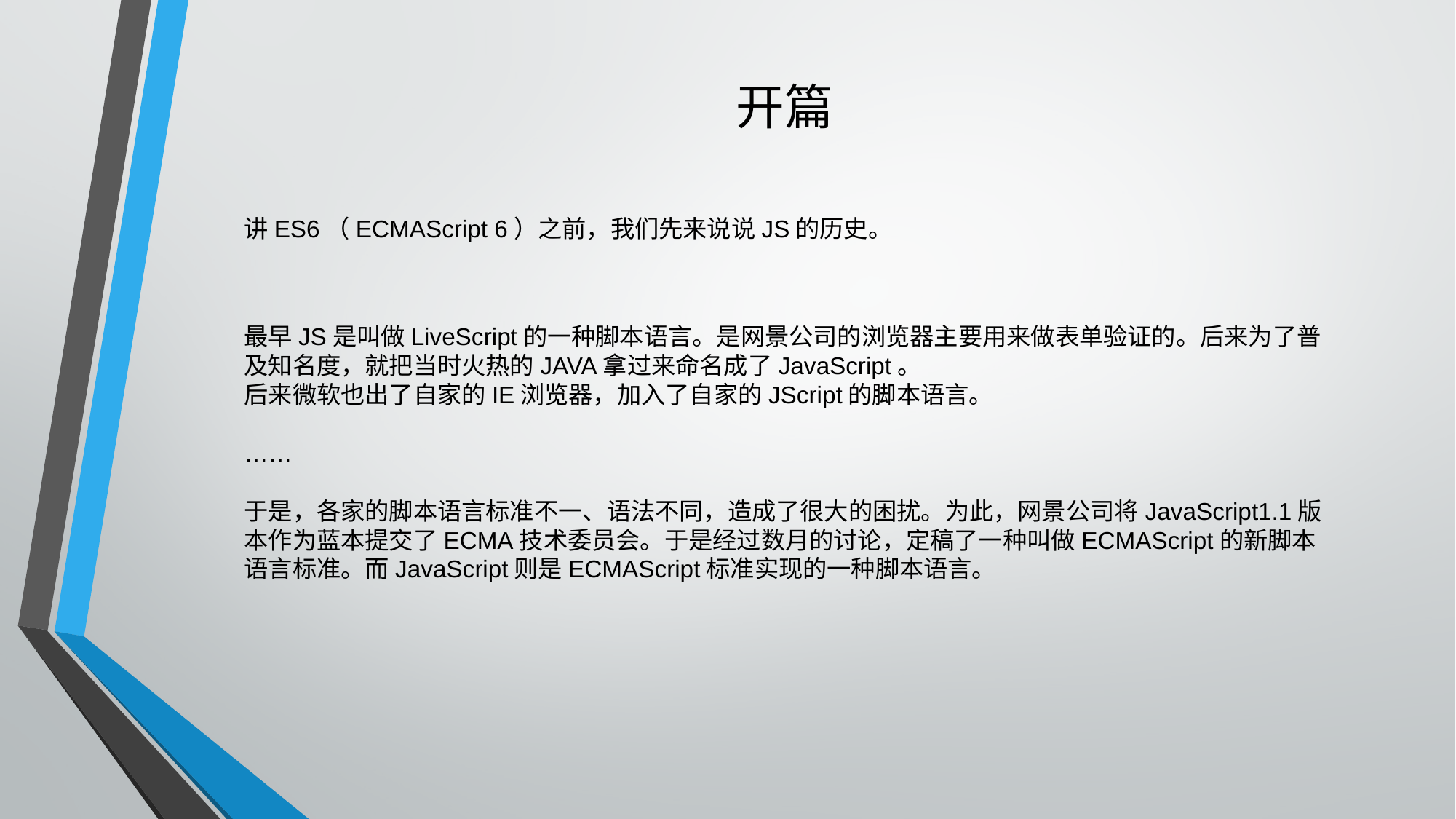

开篇
讲ES6（ECMAScript 6）之前，我们先来说说JS的历史。
最早JS是叫做LiveScript的一种脚本语言。是网景公司的浏览器主要用来做表单验证的。后来为了普及知名度，就把当时火热的JAVA拿过来命名成了JavaScript。
后来微软也出了自家的IE浏览器，加入了自家的JScript的脚本语言。

……

于是，各家的脚本语言标准不一、语法不同，造成了很大的困扰。为此，网景公司将JavaScript1.1版本作为蓝本提交了ECMA技术委员会。于是经过数月的讨论，定稿了一种叫做ECMAScript的新脚本语言标准。而JavaScript则是ECMAScript标准实现的一种脚本语言。